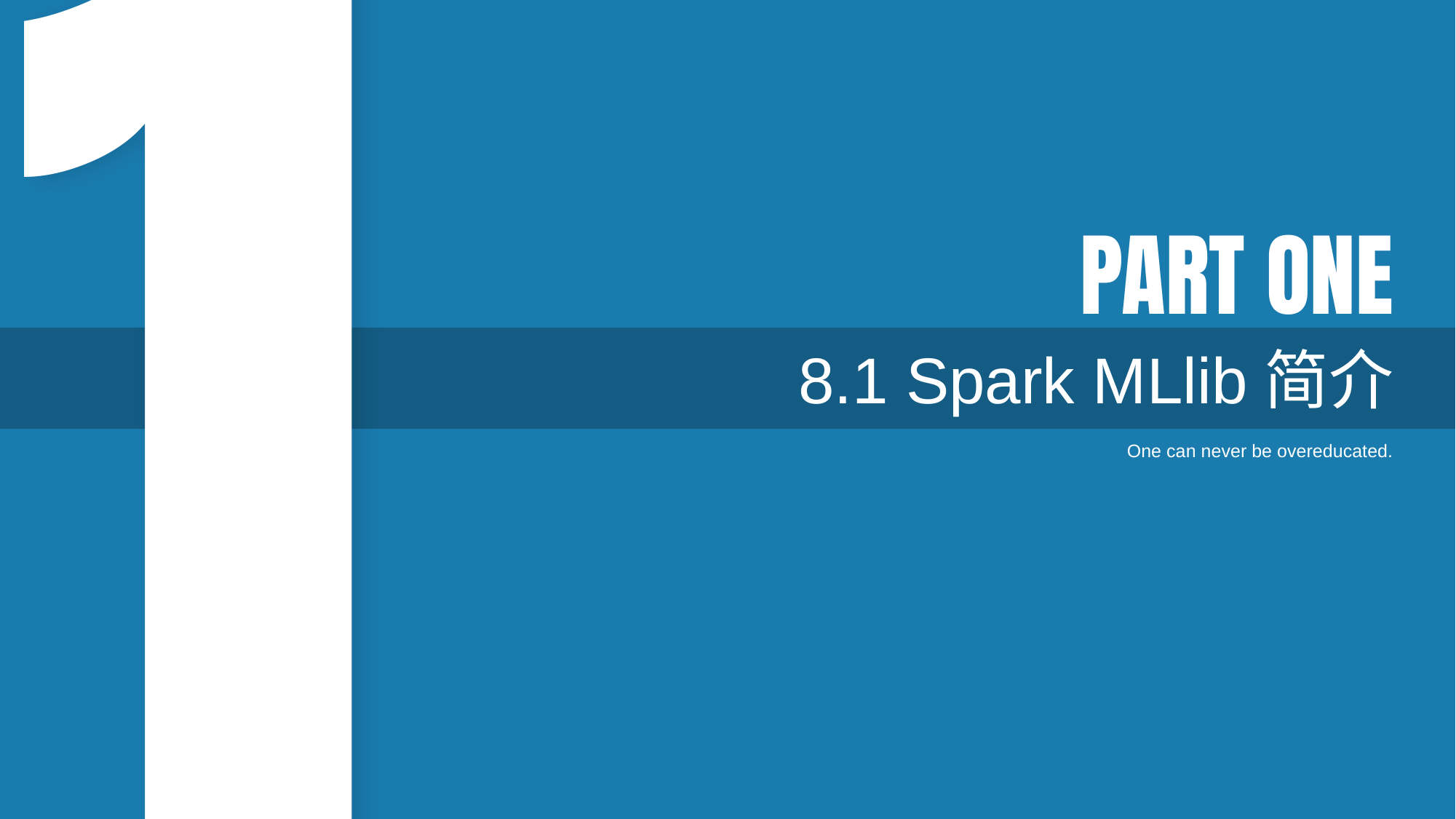

1
PART ONE
8.1 Spark MLlib简介
One can never be overeducated.